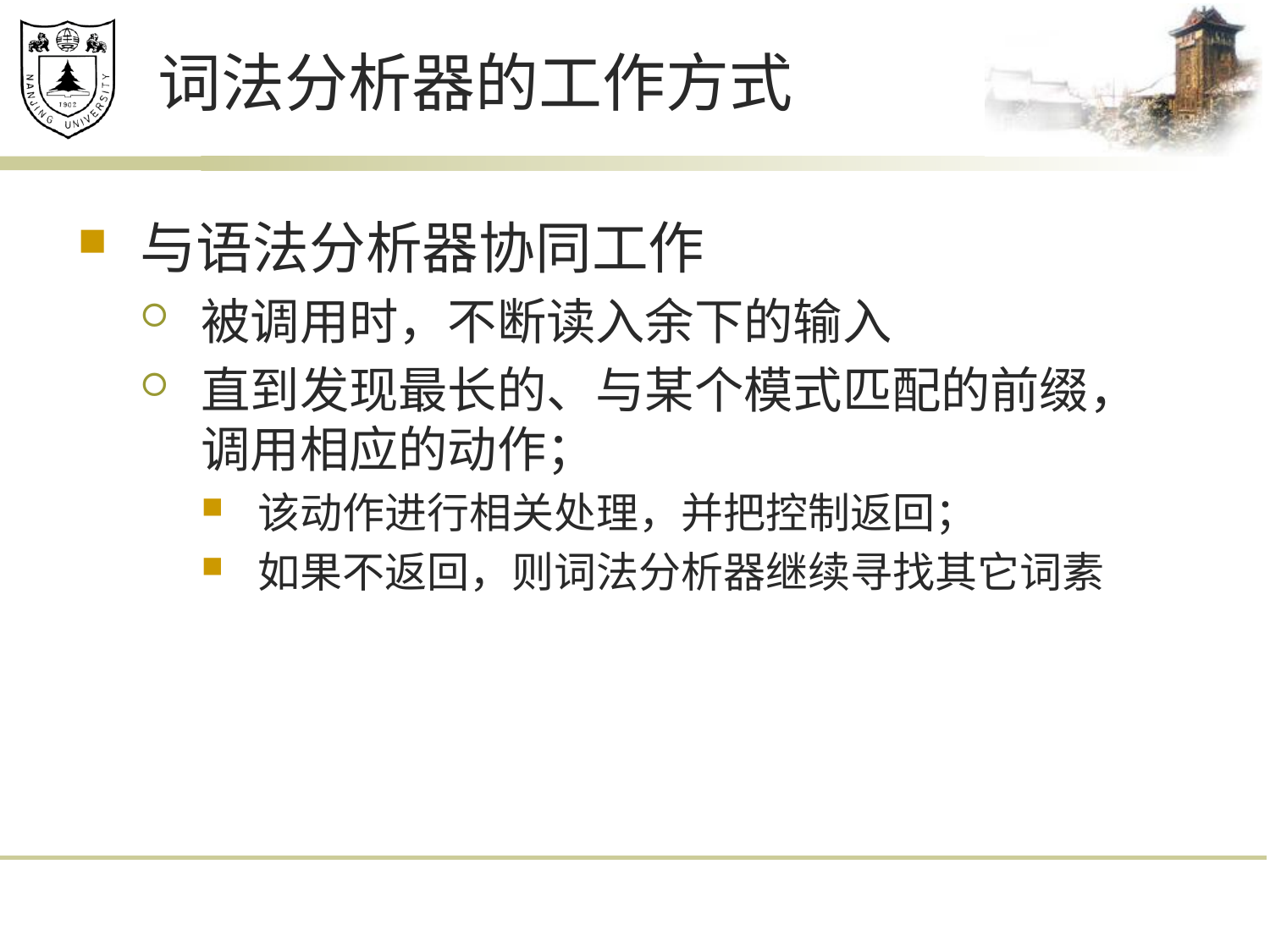

# 词法分析器的工作方式
与语法分析器协同工作
被调用时，不断读入余下的输入
直到发现最长的、与某个模式匹配的前缀，调用相应的动作；
该动作进行相关处理，并把控制返回；
如果不返回，则词法分析器继续寻找其它词素